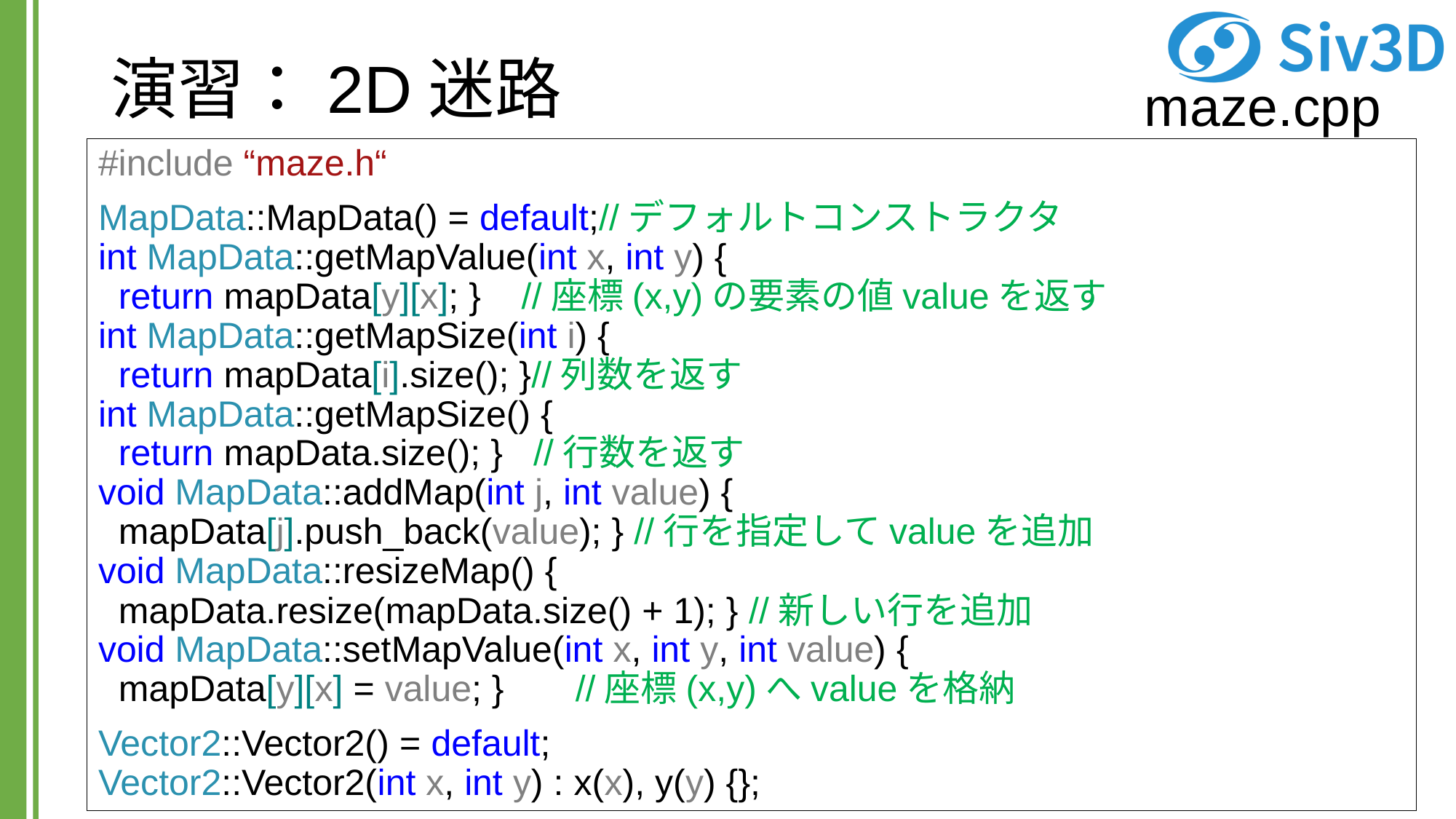

# 演習：2D迷路
maze.cpp
#include “maze.h“
MapData::MapData() = default;//デフォルトコンストラクタ
int MapData::getMapValue(int x, int y) {
  return mapData[y][x]; }    //座標(x,y)の要素の値valueを返す
int MapData::getMapSize(int i) {
  return mapData[i].size(); }//列数を返す
int MapData::getMapSize() {
  return mapData.size(); }   //行数を返す
void MapData::addMap(int j, int value) {
  mapData[j].push_back(value); } //行を指定してvalueを追加
void MapData::resizeMap() {
  mapData.resize(mapData.size() + 1); } //新しい行を追加
void MapData::setMapValue(int x, int y, int value) {
  mapData[y][x] = value; }       //座標(x,y)へvalueを格納
Vector2::Vector2() = default;
Vector2::Vector2(int x, int y) : x(x), y(y) {};